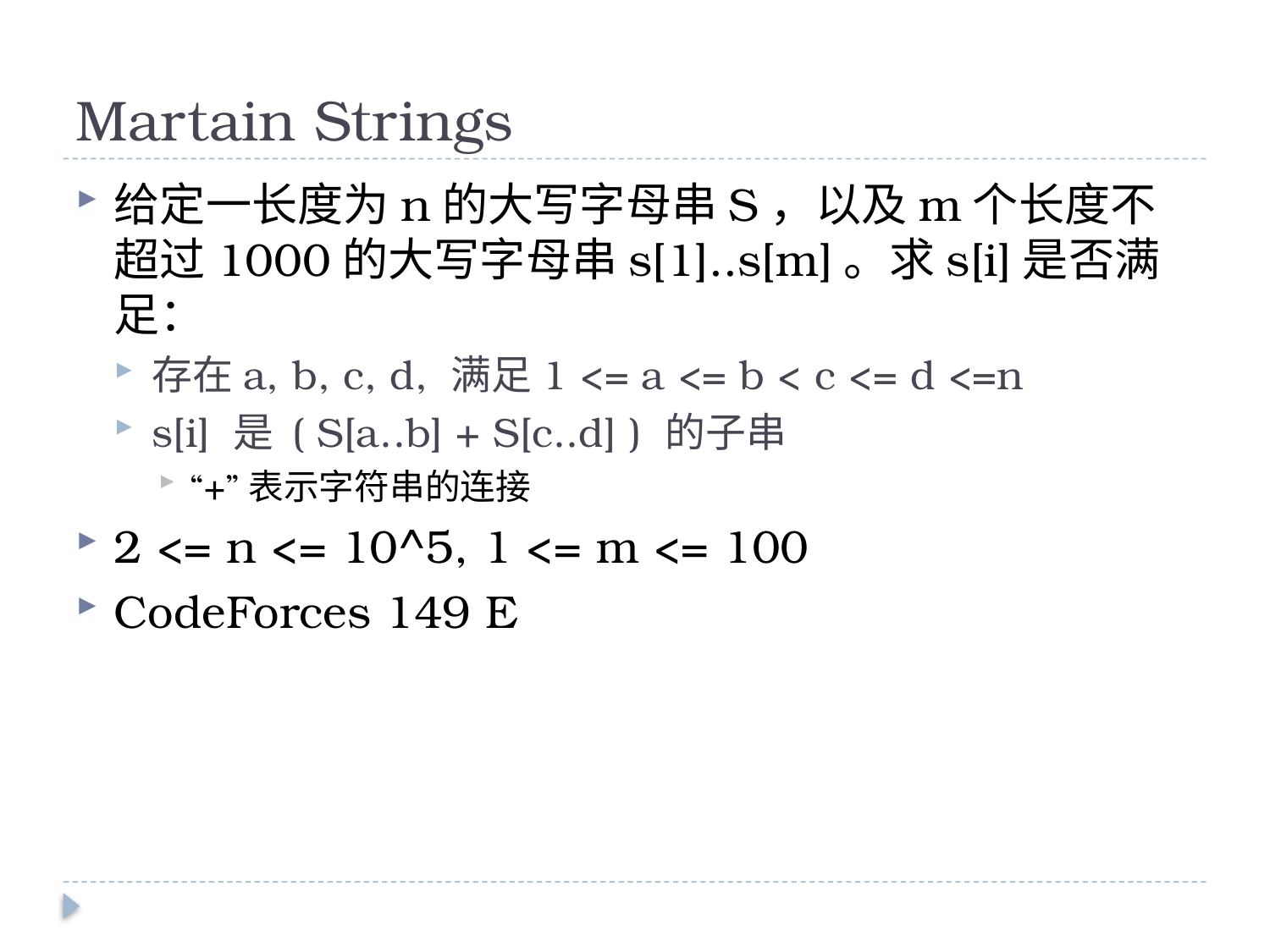

# Martain Strings
给定一长度为n的大写字母串S，以及m个长度不超过1000的大写字母串s[1]..s[m]。求s[i]是否满足：
存在a, b, c, d, 满足1 <= a <= b < c <= d <=n
s[i] 是 ( S[a..b] + S[c..d] ) 的子串
“+”表示字符串的连接
2 <= n <= 10^5, 1 <= m <= 100
CodeForces 149 E